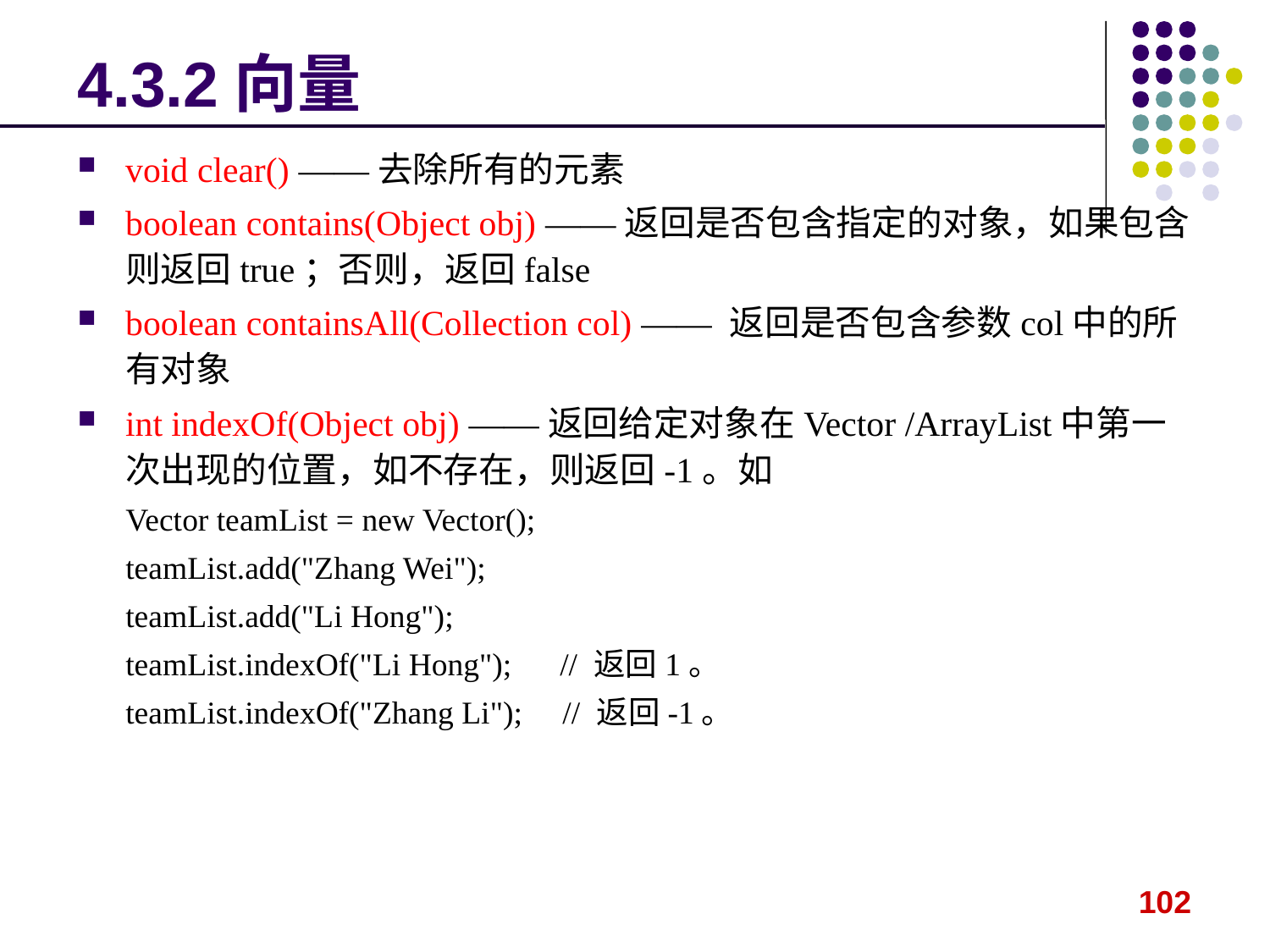

# 4.3.2向量
void clear() ——去除所有的元素
boolean contains(Object obj) ——返回是否包含指定的对象，如果包含则返回true；否则，返回false
boolean containsAll(Collection col) —— 返回是否包含参数col中的所有对象
int indexOf(Object obj) ——返回给定对象在Vector /ArrayList中第一次出现的位置，如不存在，则返回-1。如
Vector teamList = new Vector();
teamList.add("Zhang Wei");
teamList.add("Li Hong");
teamList.indexOf("Li Hong");      // 返回1。
teamList.indexOf("Zhang Li");     // 返回-1。